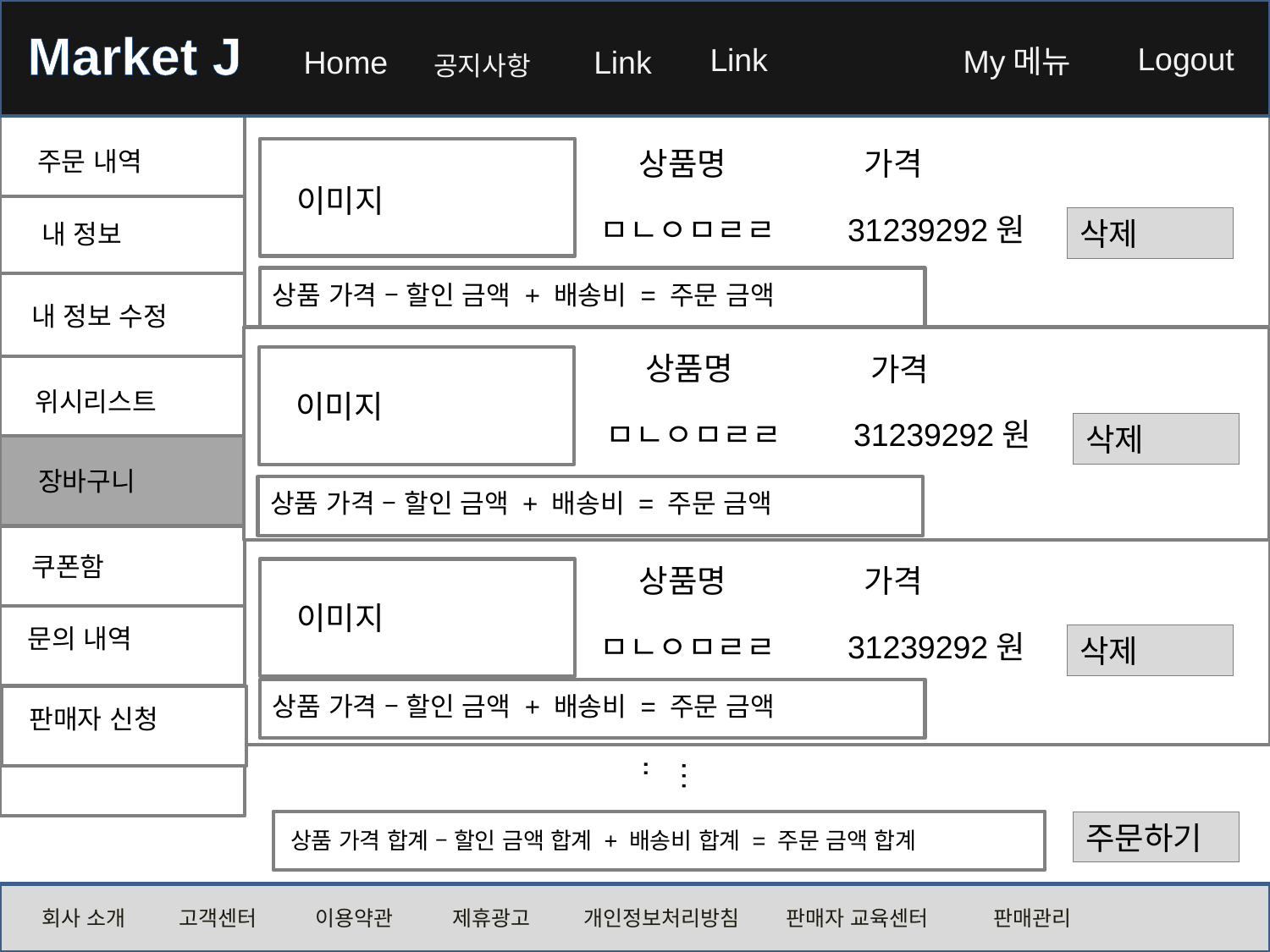

Market J
Logout
Link
My메뉴
Home
Link
공지사항
장바구니 클릭 시

상품명
가격
ㅁㄴㅇㅁㄹㄹ
31239292원
삭제
주문 내역

이미지

내 정보

상품 가격 – 할인 금액 + 배송비 = 주문 금액

내 정보 수정

상품명
가격
ㅁㄴㅇㅁㄹㄹ
31239292원
삭제

이미지

위시리스트

장바구니

상품 가격 – 할인 금액 + 배송비 = 주문 금액

쿠폰함
상품명
가격
ㅁㄴㅇㅁㄹㄹ
31239292원
삭제

이미지

문의 내역

상품 가격 – 할인 금액 + 배송비 = 주문 금액

판매자 신청
…..

주문하기
상품 가격 합계 – 할인 금액 합계 + 배송비 합계 = 주문 금액 합계

회사 소개         고객센터          이용약관          제휴광고         개인정보처리방침        판매자 교육센터           판매관리